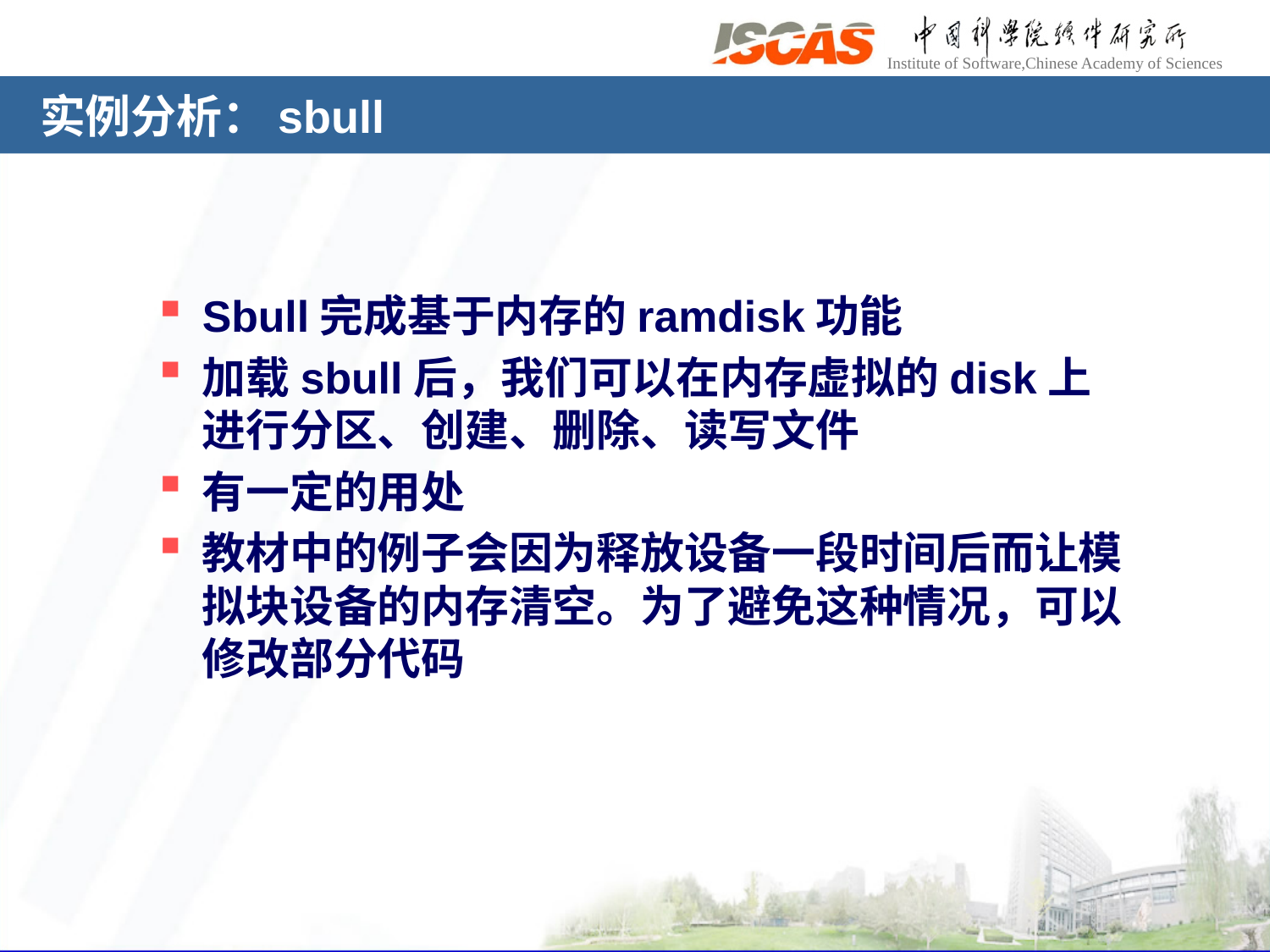

# 实例分析：sbull
Sbull完成基于内存的ramdisk功能
加载sbull后，我们可以在内存虚拟的disk上进行分区、创建、删除、读写文件
有一定的用处
教材中的例子会因为释放设备一段时间后而让模拟块设备的内存清空。为了避免这种情况，可以修改部分代码